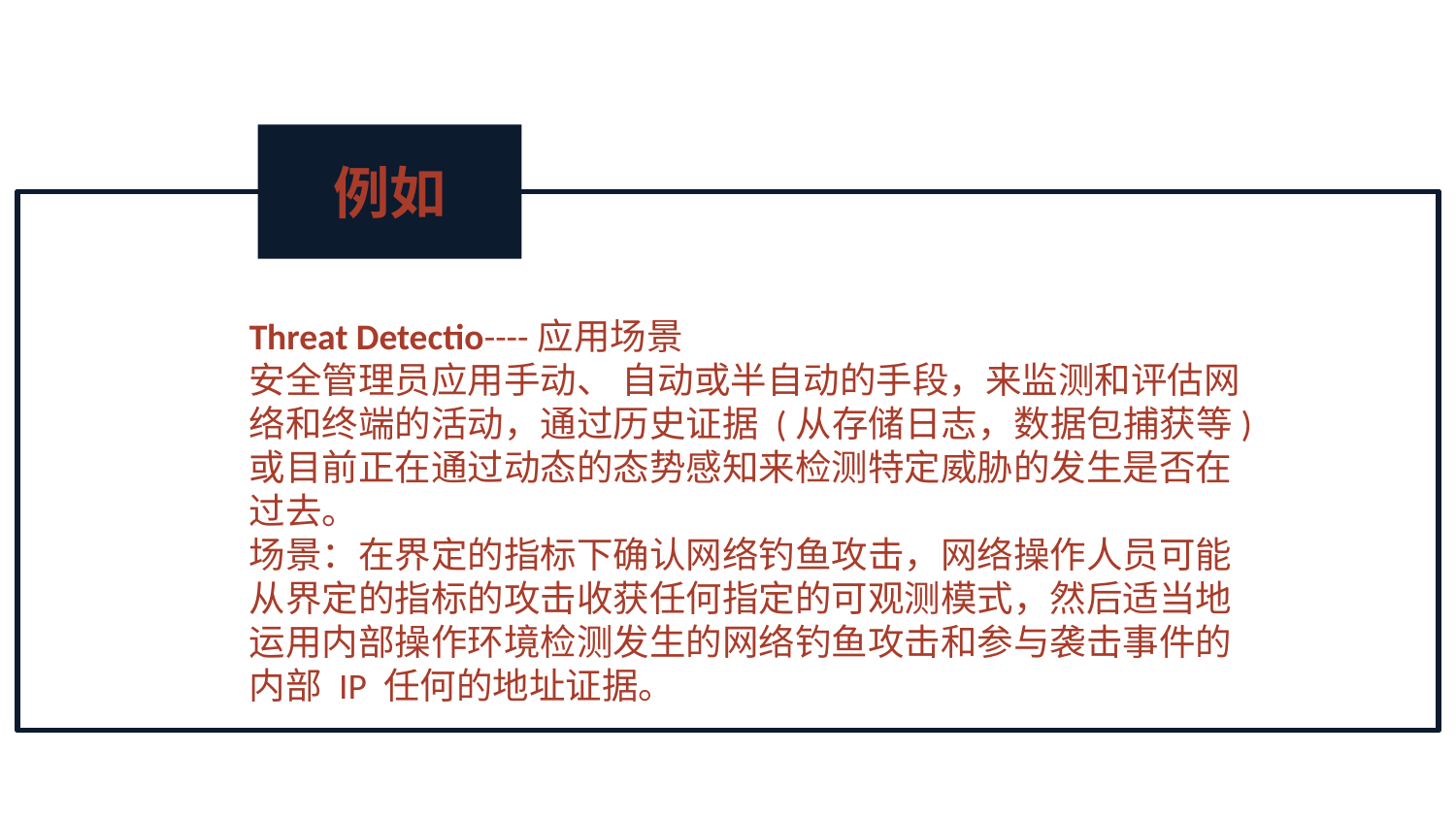

例如

Threat Detectio----应用场景
安全管理员应用手动、 自动或半自动的手段，来监测和评估网络和终端的活动，通过历史证据 (从存储日志，数据包捕获等) 或目前正在通过动态的态势感知来检测特定威胁的发生是否在过去。
场景：在界定的指标下确认网络钓鱼攻击，网络操作人员可能从界定的指标的攻击收获任何指定的可观测模式，然后适当地运用内部操作环境检测发生的网络钓鱼攻击和参与袭击事件的内部 IP 任何的地址证据。